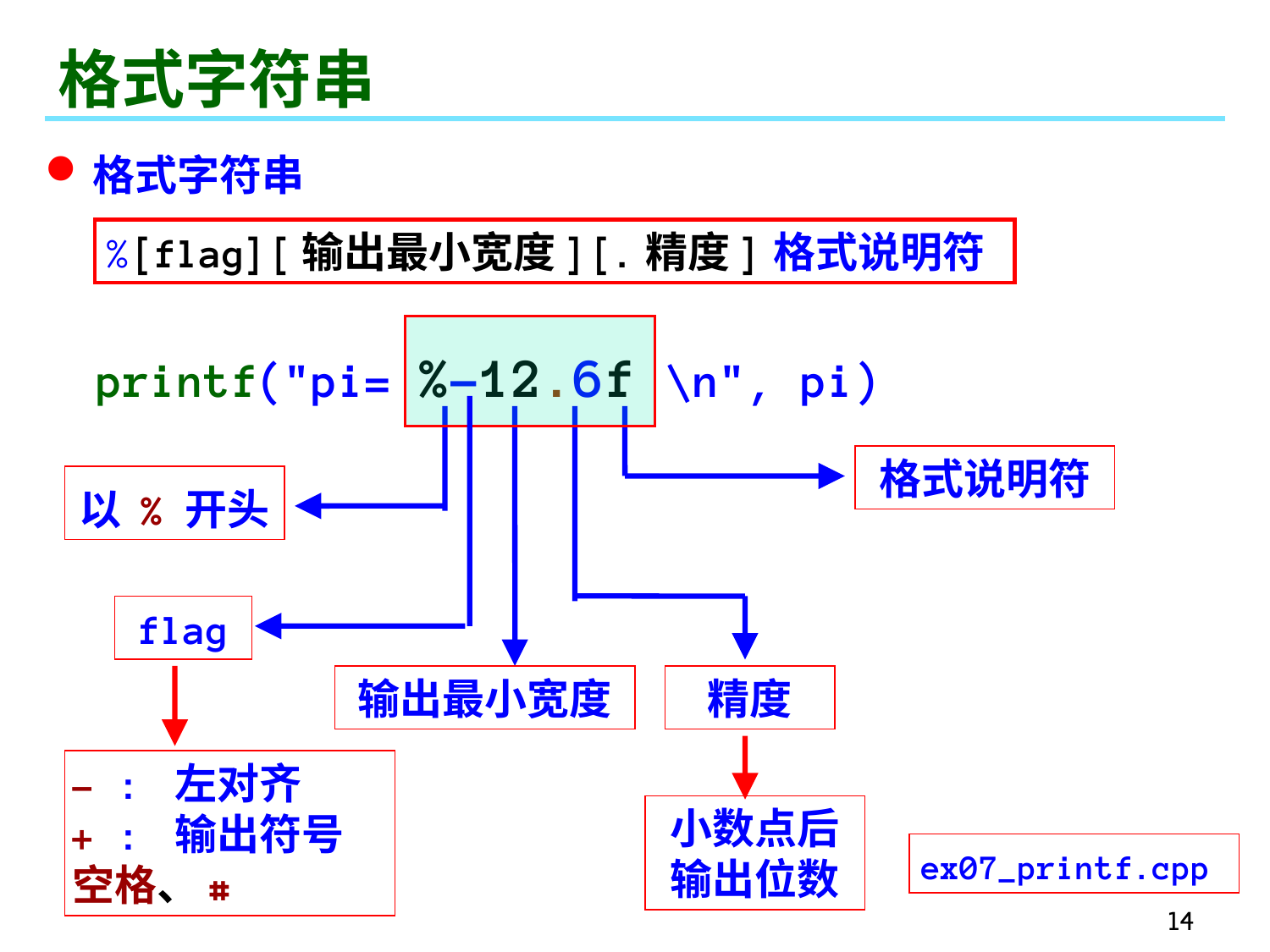

# 格式字符串
格式字符串
%[flag][输出最小宽度][.精度]格式说明符

printf("pi= %-12.6f \n", pi)

格式说明符
以 % 开头

flag

输出最小宽度
精度

- : 左对齐
+ : 输出符号
空格、#
小数点后
输出位数
ex07_printf.cpp
14